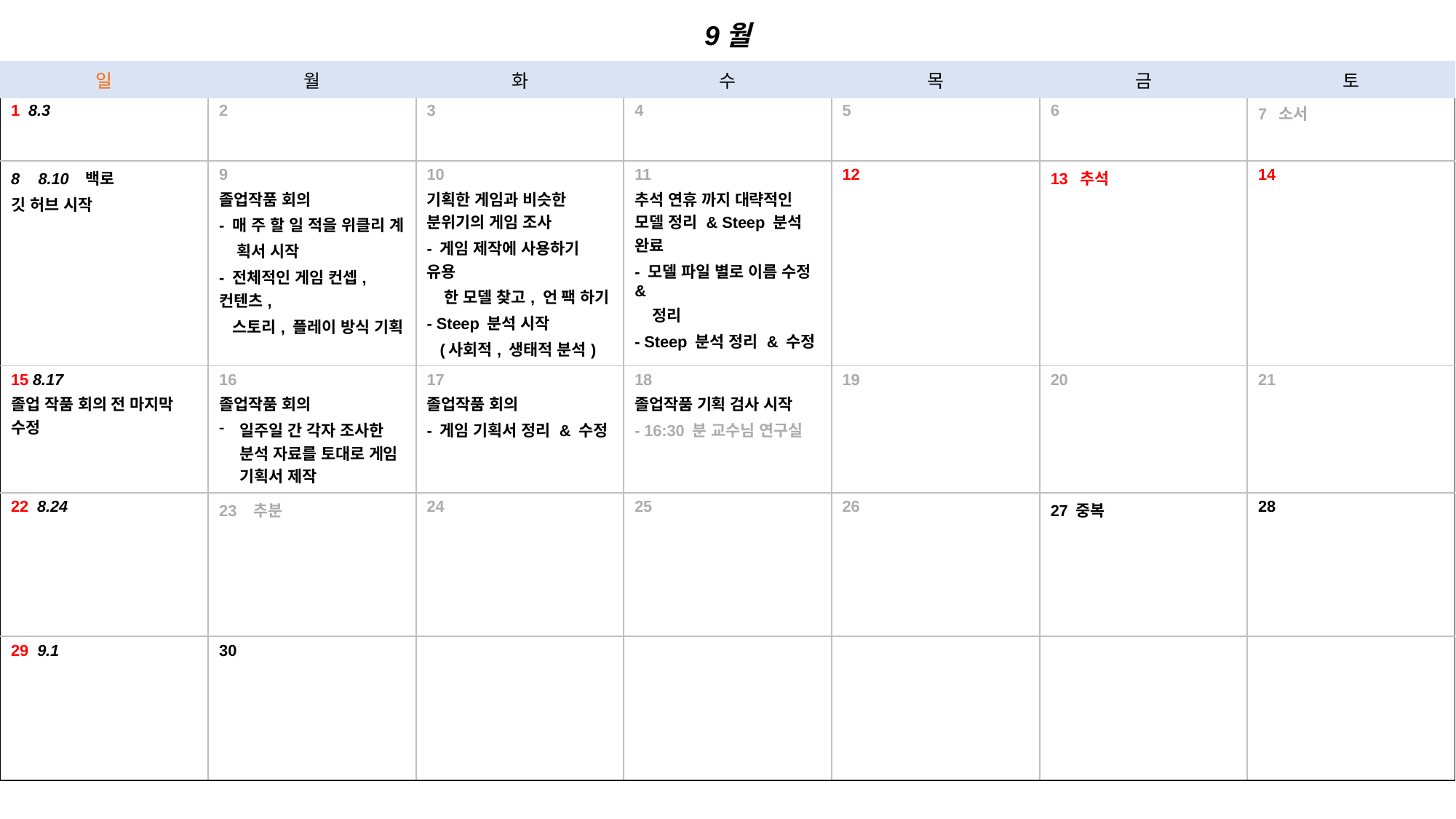

9월
| 일 | 월 | 화 | 수 | 목 | 금 | 토 |
| --- | --- | --- | --- | --- | --- | --- |
| 1 8.3 | 2 | 3 | 4 | 5 | 6 | 7 소서 |
| --- | --- | --- | --- | --- | --- | --- |
| 8.10 백로 깃 허브 시작 | 9 졸업작품 회의 - 매 주 할 일 적을 위클리 계 획서 시작 - 전체적인 게임 컨셉, 컨텐츠, 스토리, 플레이 방식 기획 | 10 기획한 게임과 비슷한 분위기의 게임 조사 - 게임 제작에 사용하기 유용 한 모델 찾고, 언 팩 하기 - Steep 분석 시작 (사회적, 생태적 분석) | 11 추석 연휴 까지 대략적인 모델 정리 & Steep 분석 완료 - 모델 파일 별로 이름 수정 & 정리 - Steep 분석 정리 & 수정 | 12 | 13 추석 | 14 |
| 15 8.17 졸업 작품 회의 전 마지막 수정 | 16 졸업작품 회의 일주일 간 각자 조사한 분석 자료를 토대로 게임 기획서 제작 | 17 졸업작품 회의 - 게임 기획서 정리 & 수정 | 18 졸업작품 기획 검사 시작 - 16:30 분 교수님 연구실 | 19 | 20 | 21 |
| 22 8.24 | 23 추분 | 24 | 25 | 26 | 27 중복 | 28 |
| 29 9.1 | 30 |  |  |  |  |  |